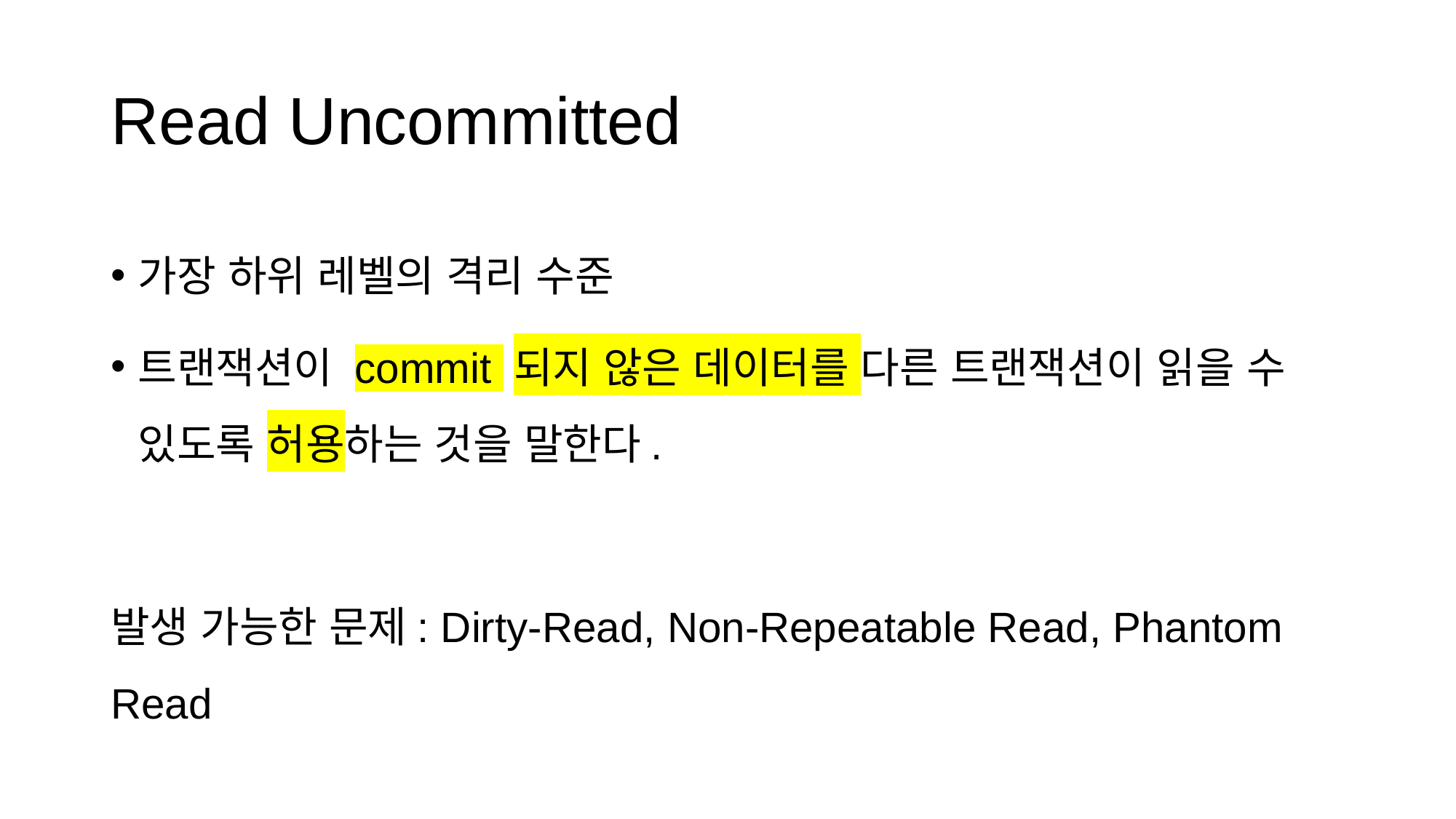

# Read Uncommitted
가장 하위 레벨의 격리 수준
트랜잭션이 commit 되지 않은 데이터를 다른 트랜잭션이 읽을 수 있도록 허용하는 것을 말한다.

발생 가능한 문제: Dirty-Read, Non-Repeatable Read, Phantom Read